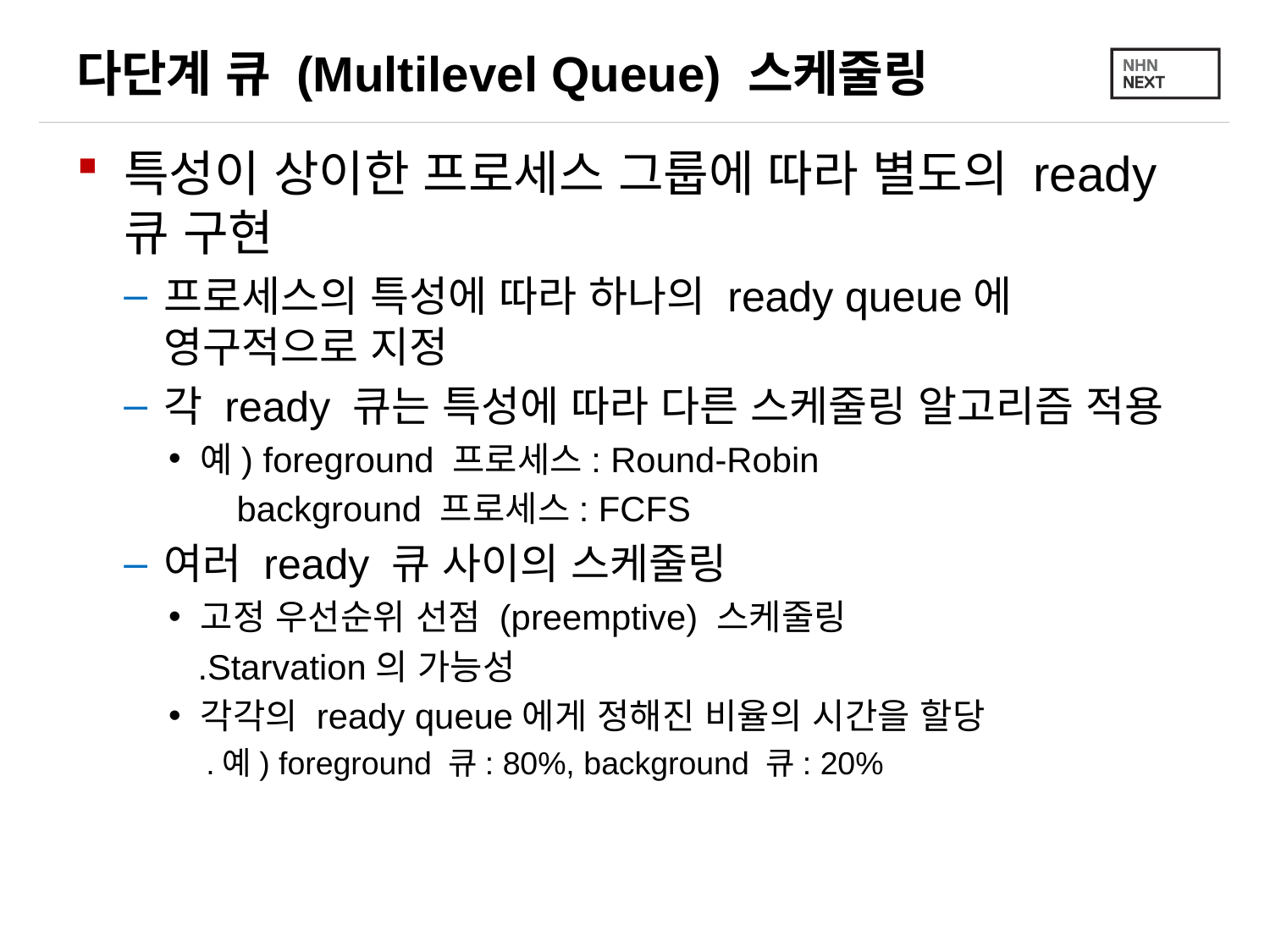

# 다단계 큐 (Multilevel Queue) 스케줄링
특성이 상이한 프로세스 그룹에 따라 별도의 ready 큐 구현
프로세스의 특성에 따라 하나의 ready queue에 영구적으로 지정
각 ready 큐는 특성에 따라 다른 스케줄링 알고리즘 적용
예) foreground 프로세스: Round-Robin
       background 프로세스: FCFS
여러 ready 큐 사이의 스케줄링
고정 우선순위 선점 (preemptive) 스케줄링
   .Starvation의 가능성
각각의 ready queue에게 정해진 비율의 시간을 할당
.예) foreground 큐: 80%, background 큐: 20%